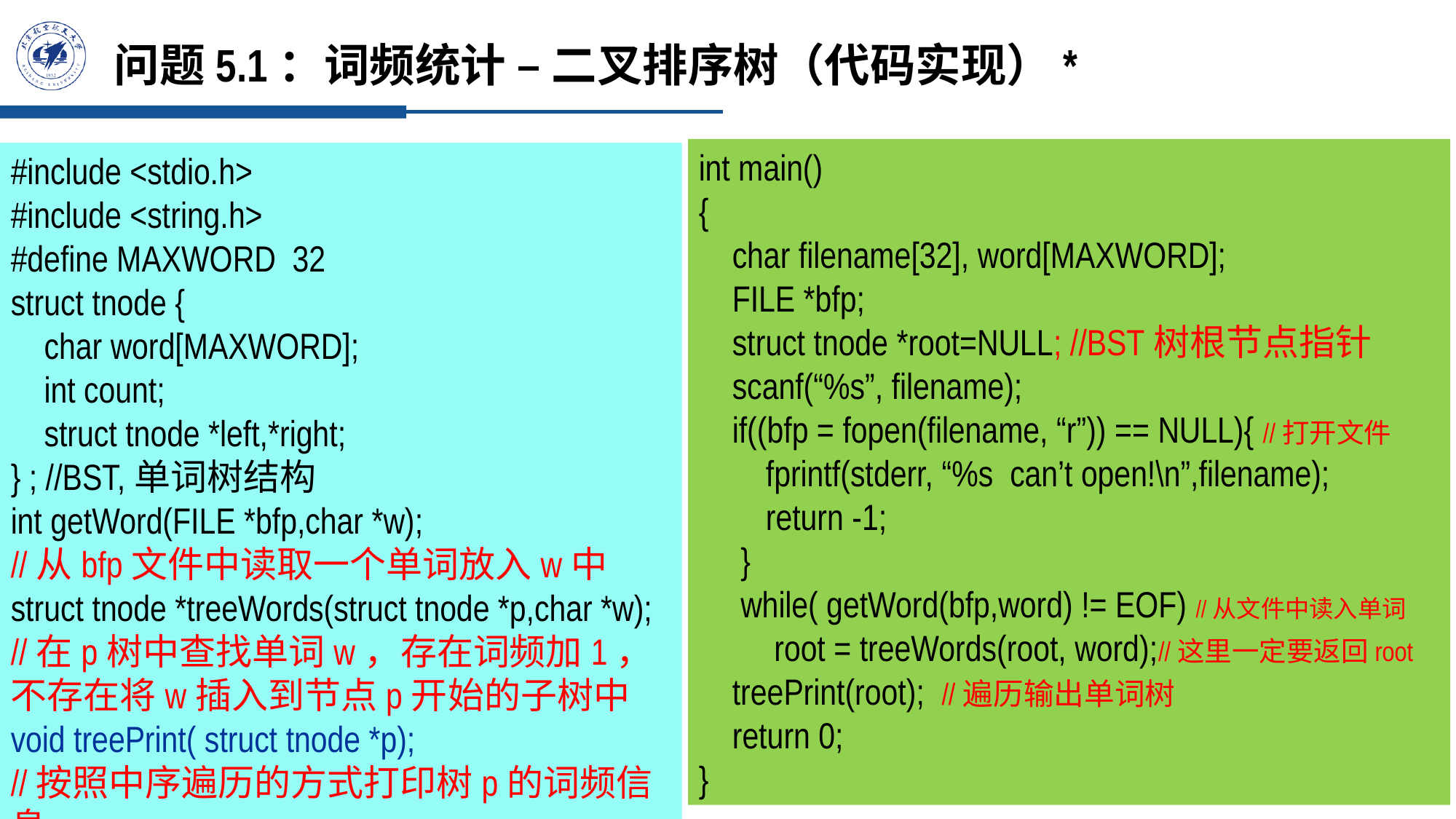

# 问题5.1：词频统计 – 二叉排序树（代码实现）*
int main()
{
    char filename[32], word[MAXWORD];
    FILE *bfp;
    struct tnode *root=NULL; //BST树根节点指针
    scanf(“%s”, filename);
    if((bfp = fopen(filename, “r”)) == NULL){ //打开文件
        fprintf(stderr, “%s  can’t open!\n”,filename);
        return -1;
     }
     while( getWord(bfp,word) != EOF) //从文件中读入单词
         root = treeWords(root, word);//这里一定要返回root
    treePrint(root);  //遍历输出单词树
    return 0;
}
#include <stdio.h>
#include <string.h>
#define MAXWORD  32
struct tnode {
    char word[MAXWORD];
    int count;
    struct tnode *left,*right;
} ; //BST,单词树结构
int getWord(FILE *bfp,char *w);
//从bfp文件中读取一个单词放入w中
struct tnode *treeWords(struct tnode *p,char *w);
//在p树中查找单词w，存在词频加1，不存在将w插入到节点p开始的子树中
void treePrint( struct tnode *p);
//按照中序遍历的方式打印树p的词频信息
125